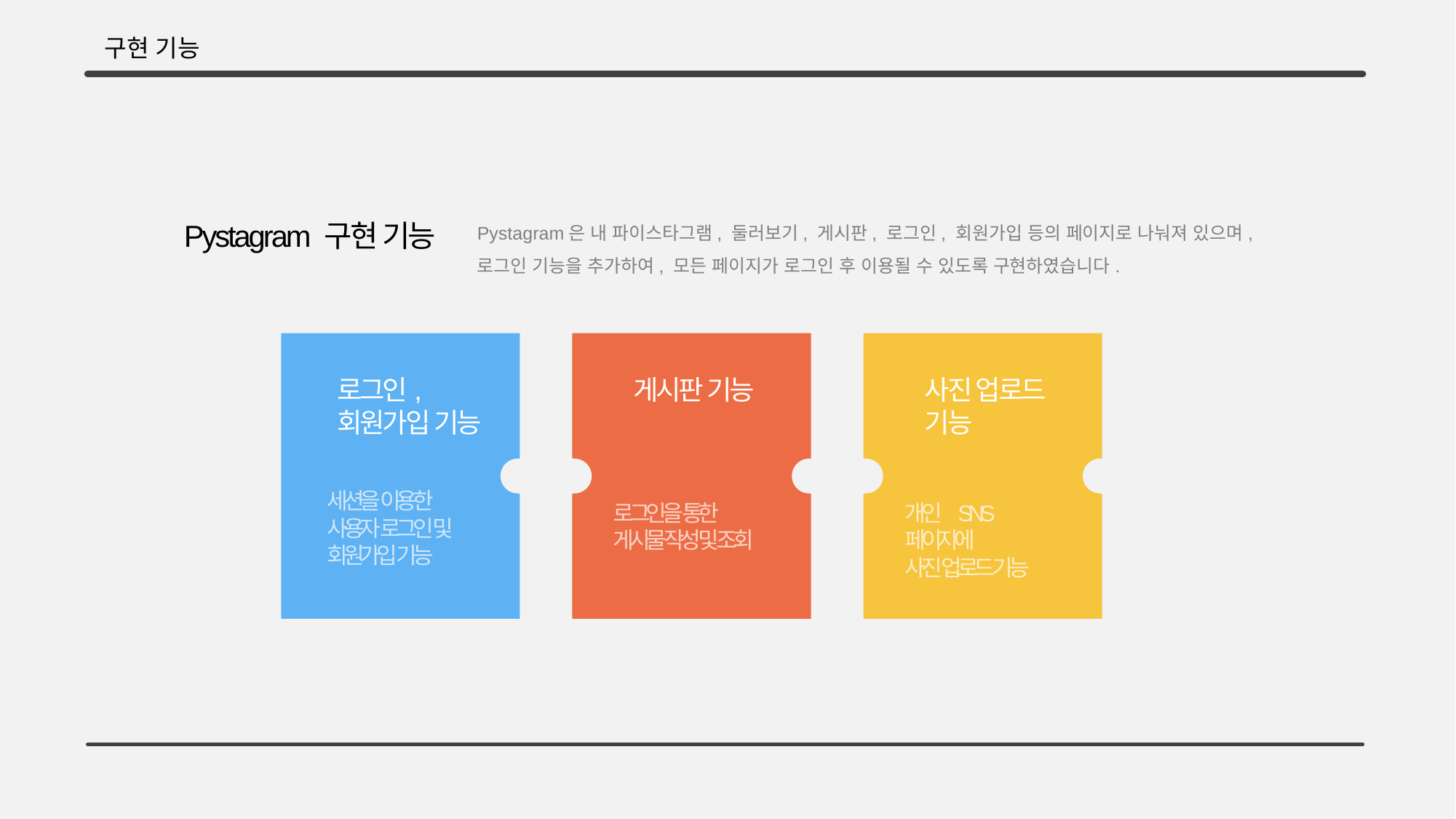

구현 기능
Pystagram은 내 파이스타그램, 둘러보기, 게시판, 로그인, 회원가입 등의 페이지로 나눠져 있으며,
로그인 기능을 추가하여, 모든 페이지가 로그인 후 이용될 수 있도록 구현하였습니다.
Pystagram 구현 기능

로그인,
회원가입 기능
게시판 기능
사진 업로드
기능

세션을  이용한
사용자  로그인  및
회원가입  기능
로그인을  통한
게시물 작성 및 조회
개인   SNS  페이지에
사진  업로드 기능